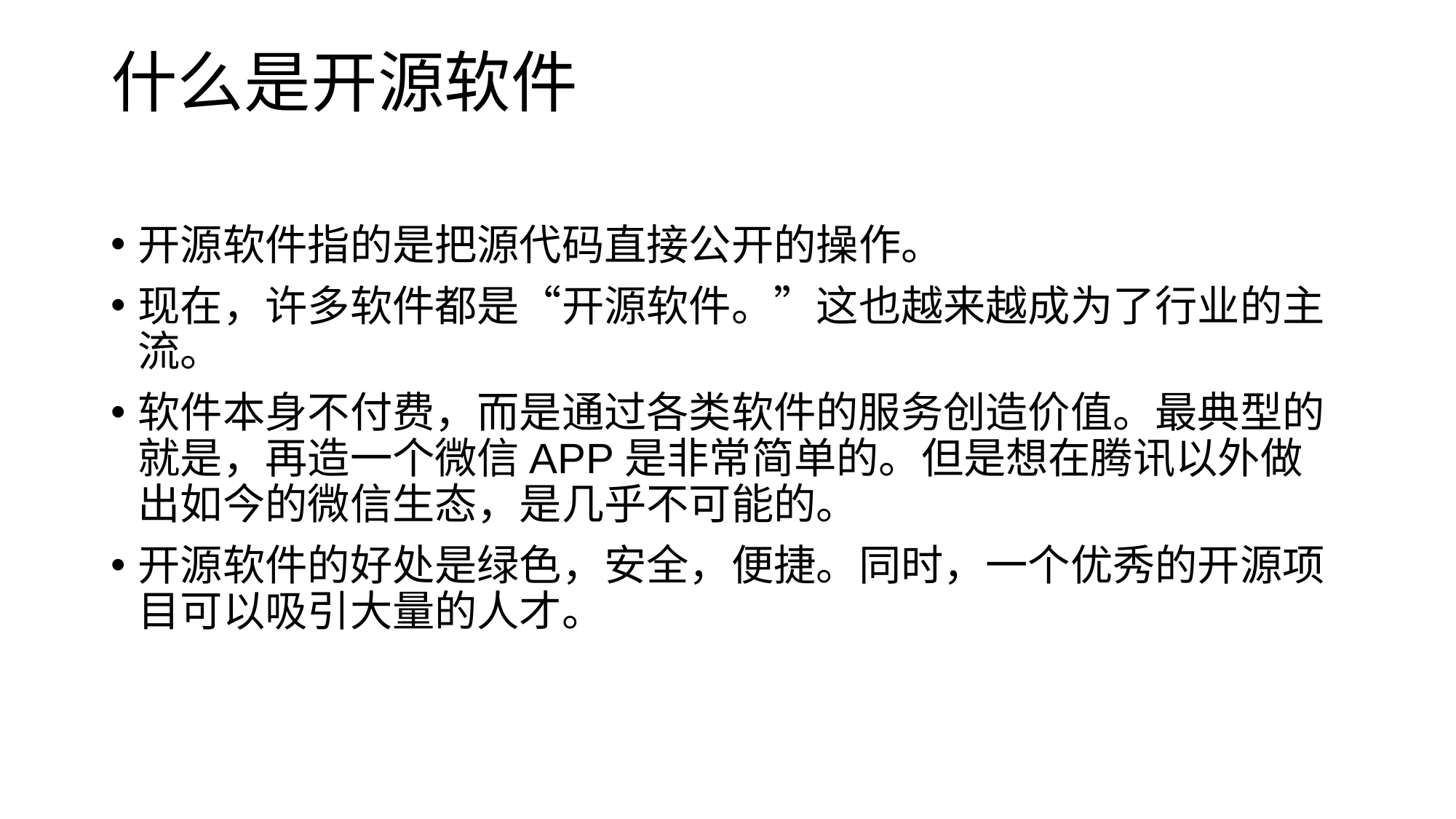

# 什么是开源软件
开源软件指的是把源代码直接公开的操作。
现在，许多软件都是“开源软件。”这也越来越成为了行业的主流。
软件本身不付费，而是通过各类软件的服务创造价值。最典型的就是，再造一个微信APP是非常简单的。但是想在腾讯以外做出如今的微信生态，是几乎不可能的。
开源软件的好处是绿色，安全，便捷。同时，一个优秀的开源项目可以吸引大量的人才。